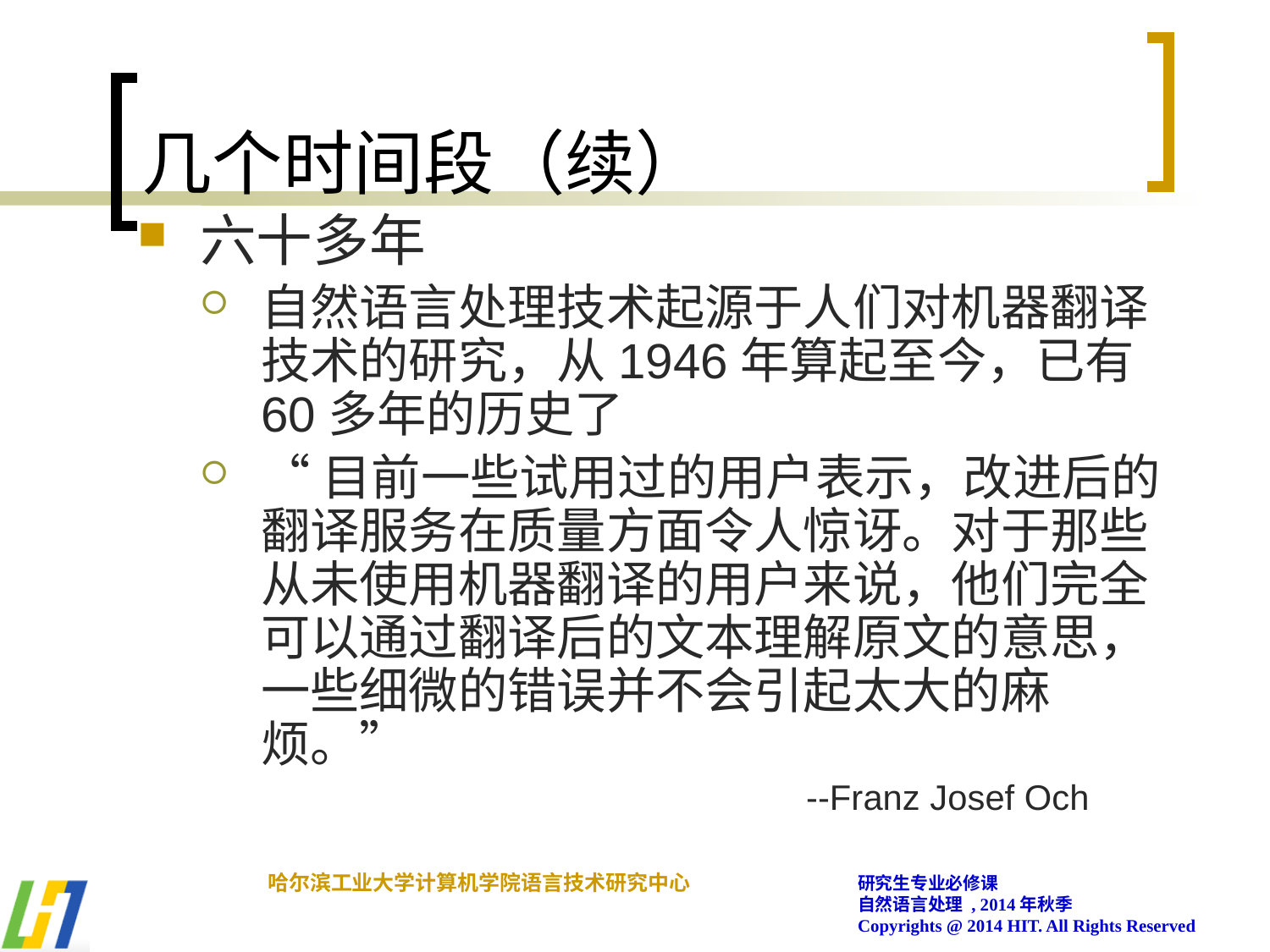

# 几个时间段（续）
六十多年
自然语言处理技术起源于人们对机器翻译技术的研究，从1946年算起至今，已有60多年的历史了
“目前一些试用过的用户表示，改进后的翻译服务在质量方面令人惊讶。对于那些从未使用机器翻译的用户来说，他们完全可以通过翻译后的文本理解原文的意思，一些细微的错误并不会引起太大的麻烦。”
				--Franz Josef Och

哈尔滨工业大学计算机学院语言技术研究中心
研究生专业必修课
自然语言处理 , 2014年秋季
Copyrights @ 2014 HIT. All Rights Reserved